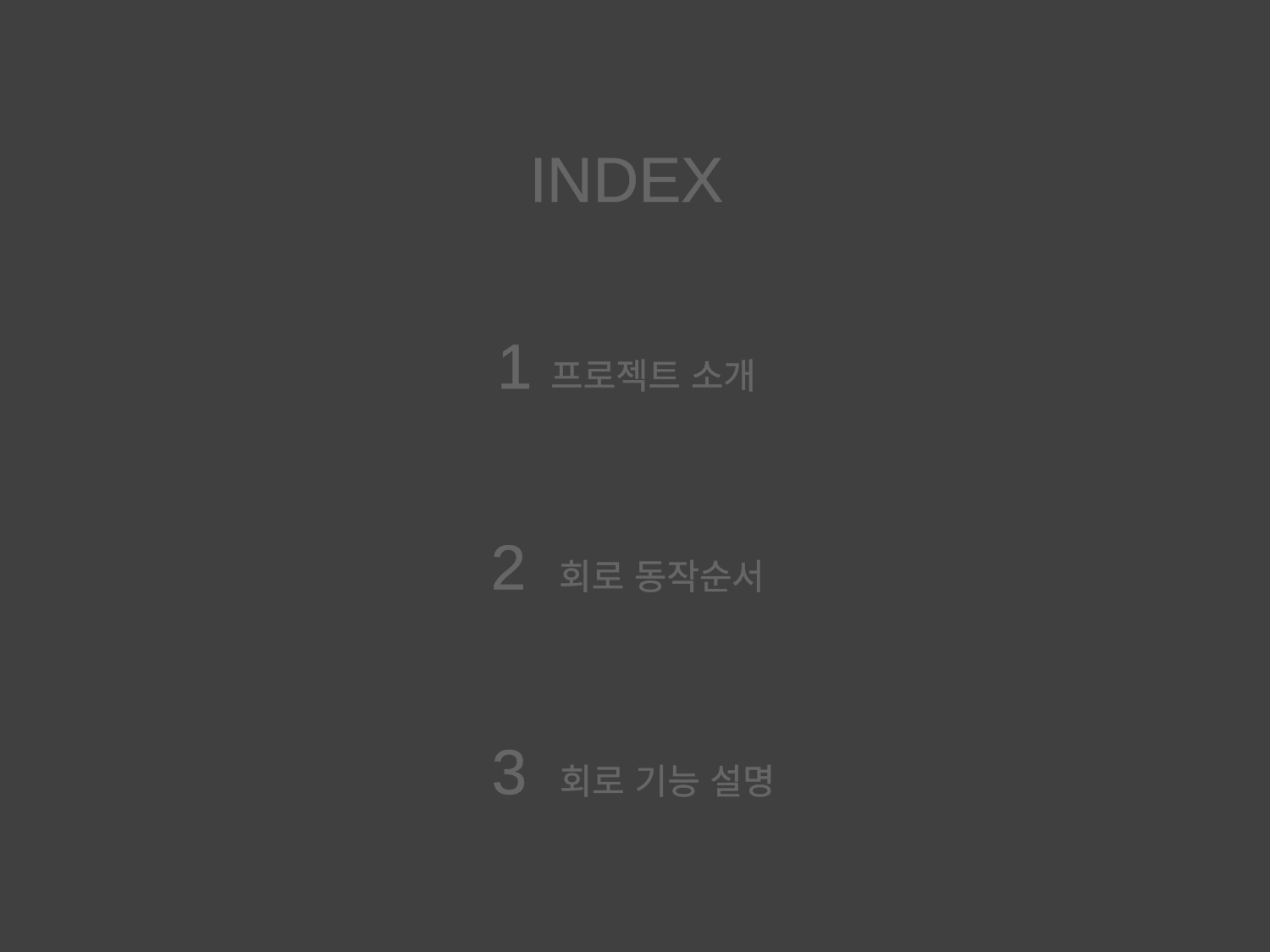

INDEX
1 프로젝트 소개
2 회로 동작순서
3 회로 기능 설명